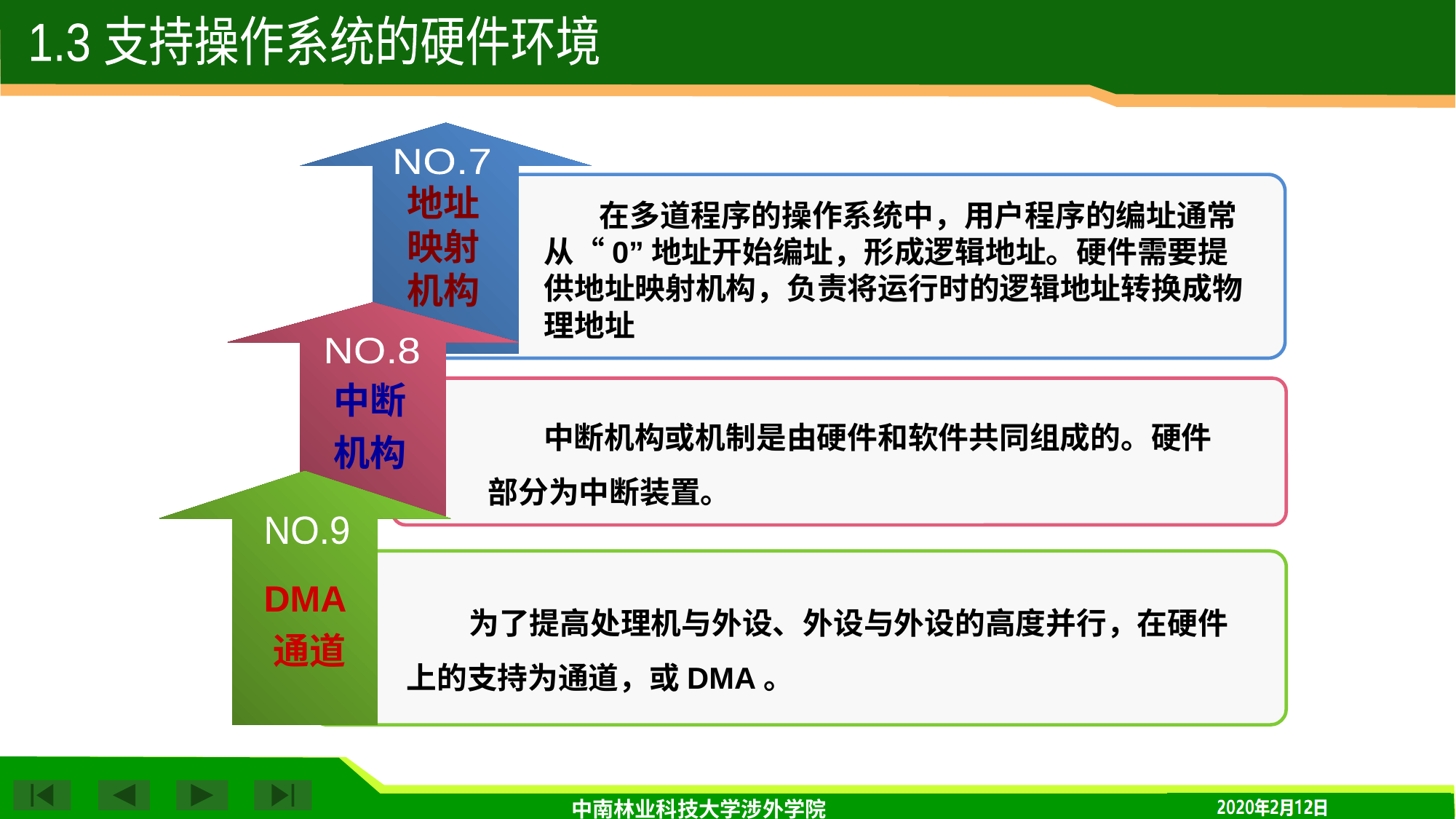

1.3 支持操作系统的硬件环境

NO.7
地址映射机构

       在多道程序的操作系统中，用户程序的编址通常从“0”地址开始编址，形成逻辑地址。硬件需要提供地址映射机构，负责将运行时的逻辑地址转换成物理地址

NO.8
中断机构

       中断机构或机制是由硬件和软件共同组成的。硬件部分为中断装置。

NO.9

DMA通道
        为了提高处理机与外设、外设与外设的高度并行，在硬件上的支持为通道，或DMA。